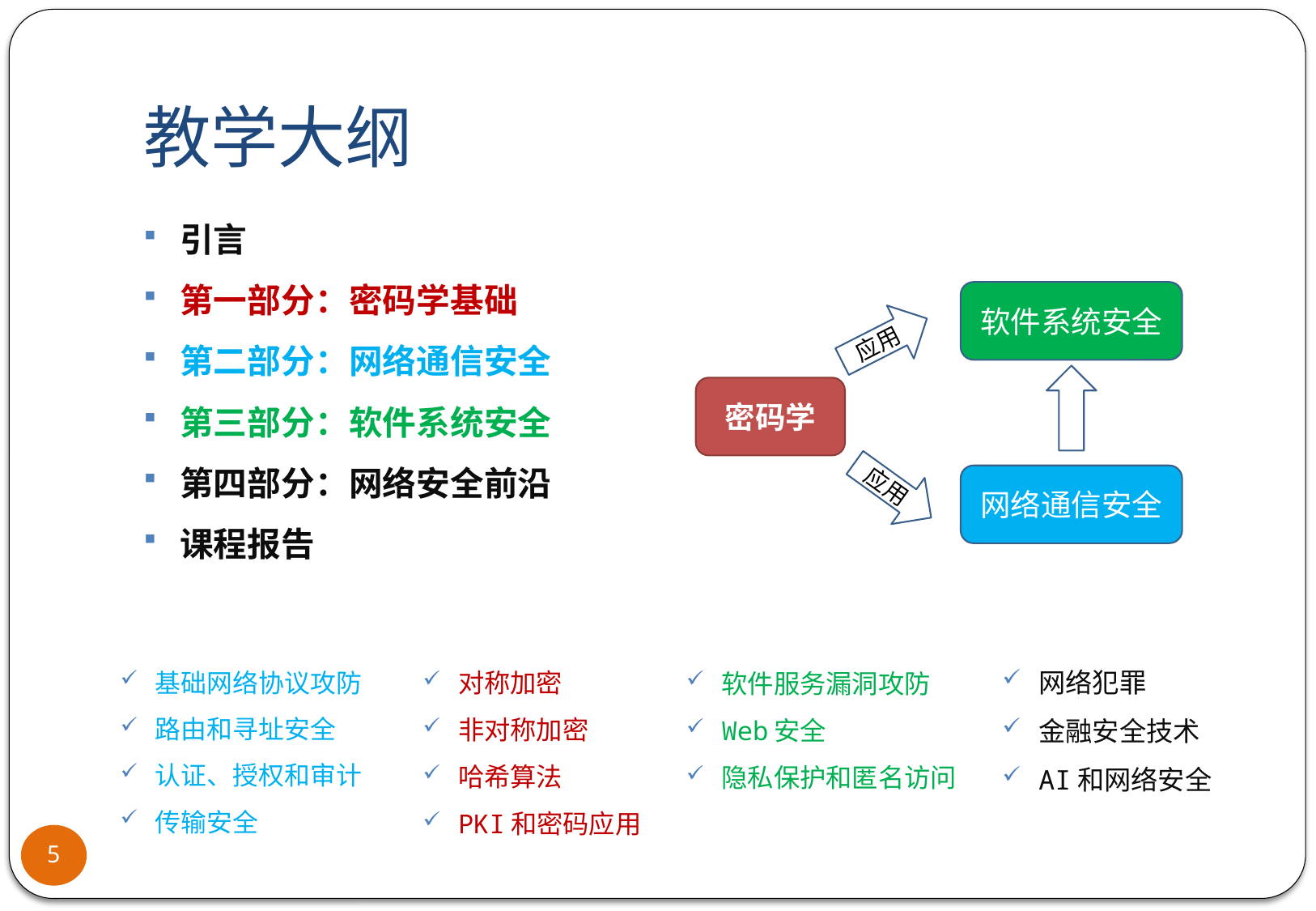

# 教学大纲
引言
第一部分：密码学基础
第二部分：网络通信安全
第三部分：软件系统安全
第四部分：网络安全前沿
课程报告

软件系统安全
应用
密码学

应用
网络通信安全
网络犯罪
金融安全技术
AI和网络安全
基础网络协议攻防
路由和寻址安全
认证、授权和审计
传输安全
对称加密
非对称加密
哈希算法
PKI和密码应用
软件服务漏洞攻防
Web安全
隐私保护和匿名访问
5